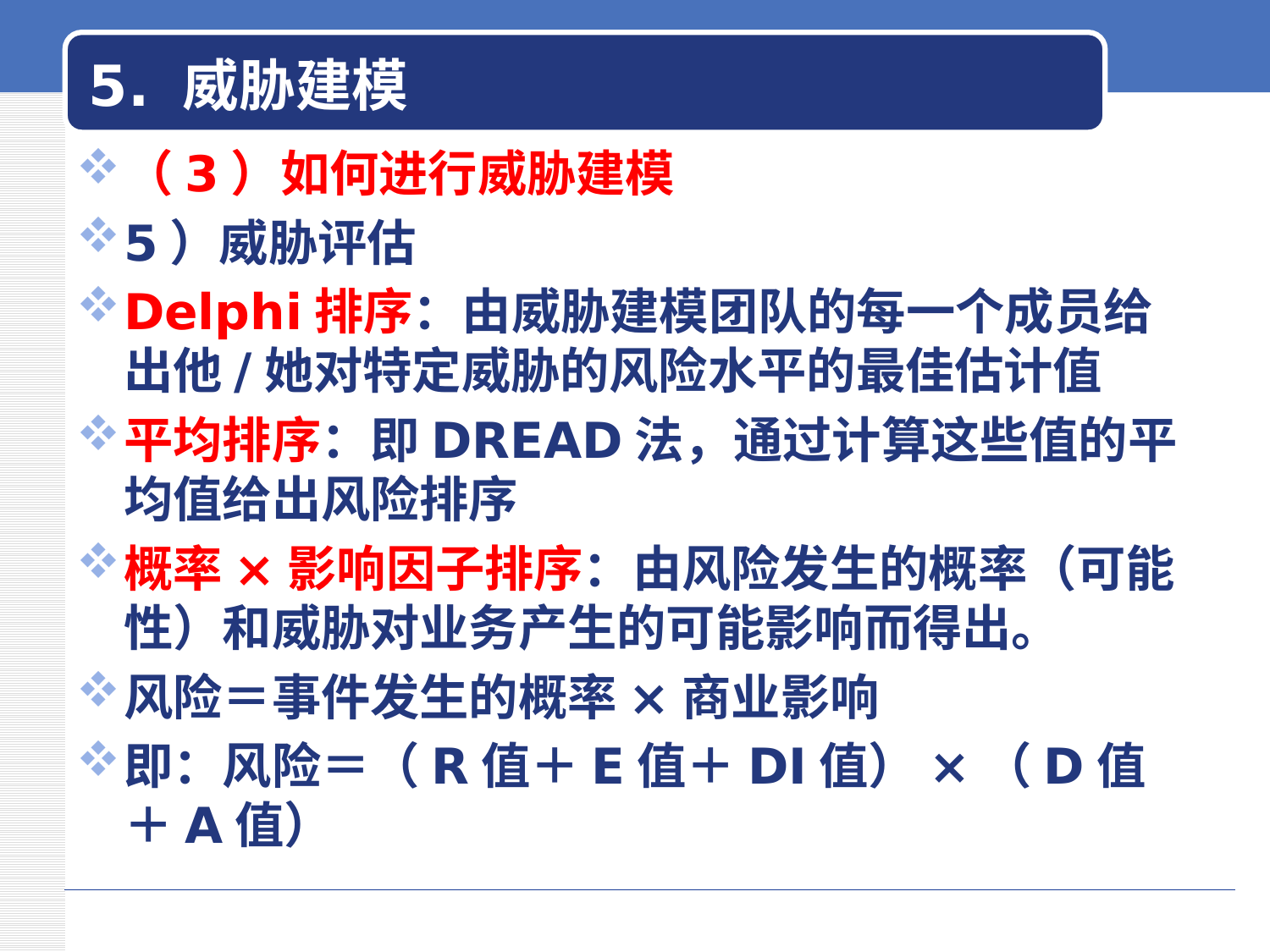

# 5. 威胁建模
（3）如何进行威胁建模
5）威胁评估
Delphi排序：由威胁建模团队的每一个成员给出他/她对特定威胁的风险水平的最佳估计值
平均排序：即DREAD法，通过计算这些值的平均值给出风险排序
概率×影响因子排序：由风险发生的概率（可能性）和威胁对业务产生的可能影响而得出。
风险＝事件发生的概率×商业影响
即：风险＝（R值＋E值＋DI值）×（D值＋A值）